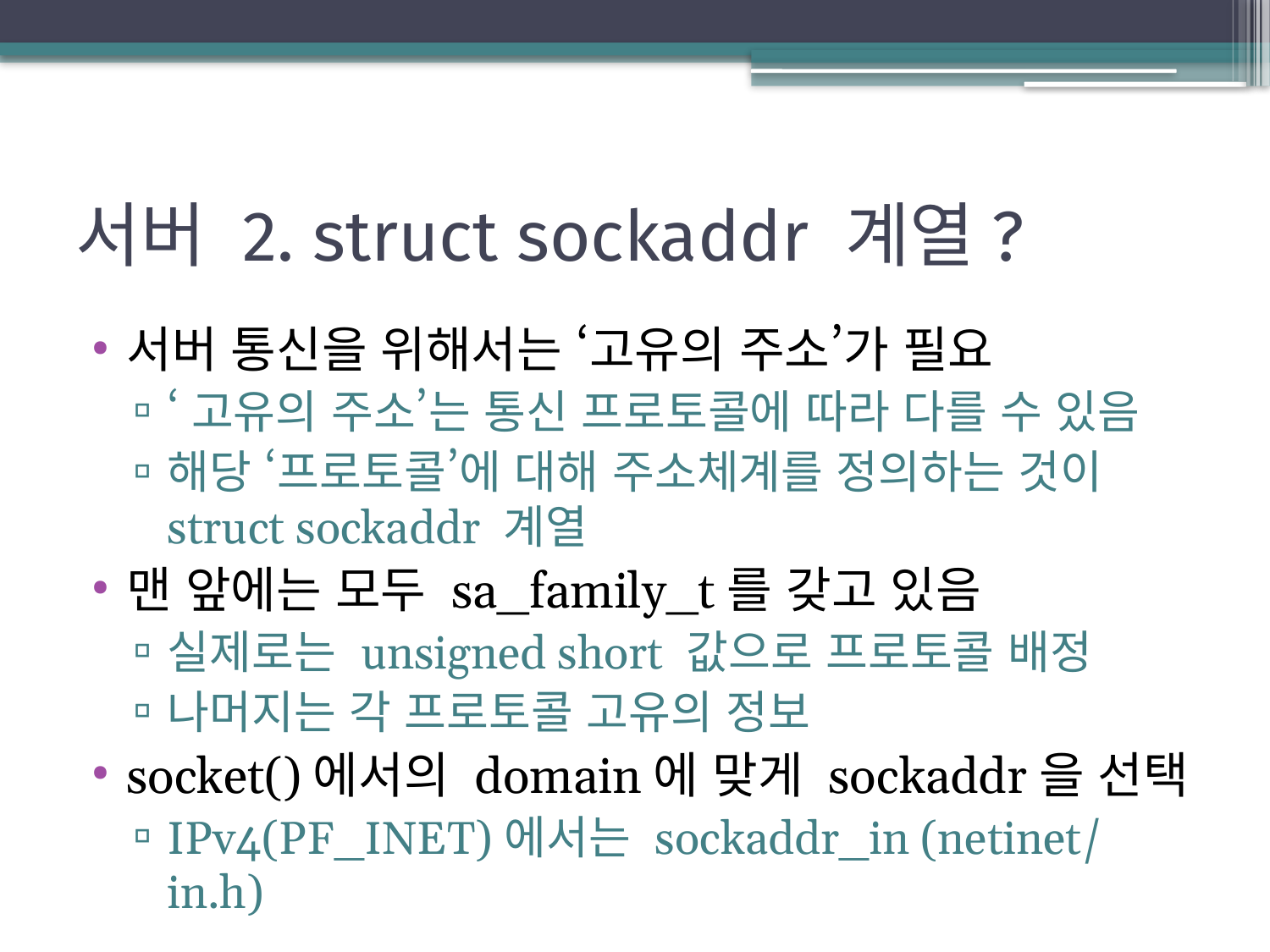

# 서버 2. struct sockaddr 계열?
서버 통신을 위해서는 ‘고유의 주소’가 필요
‘고유의 주소’는 통신 프로토콜에 따라 다를 수 있음
해당 ‘프로토콜’에 대해 주소체계를 정의하는 것이 struct sockaddr 계열
맨 앞에는 모두 sa_family_t를 갖고 있음
실제로는 unsigned short 값으로 프로토콜 배정
나머지는 각 프로토콜 고유의 정보
socket()에서의 domain에 맞게 sockaddr을 선택
IPv4(PF_INET)에서는 sockaddr_in (netinet/in.h)